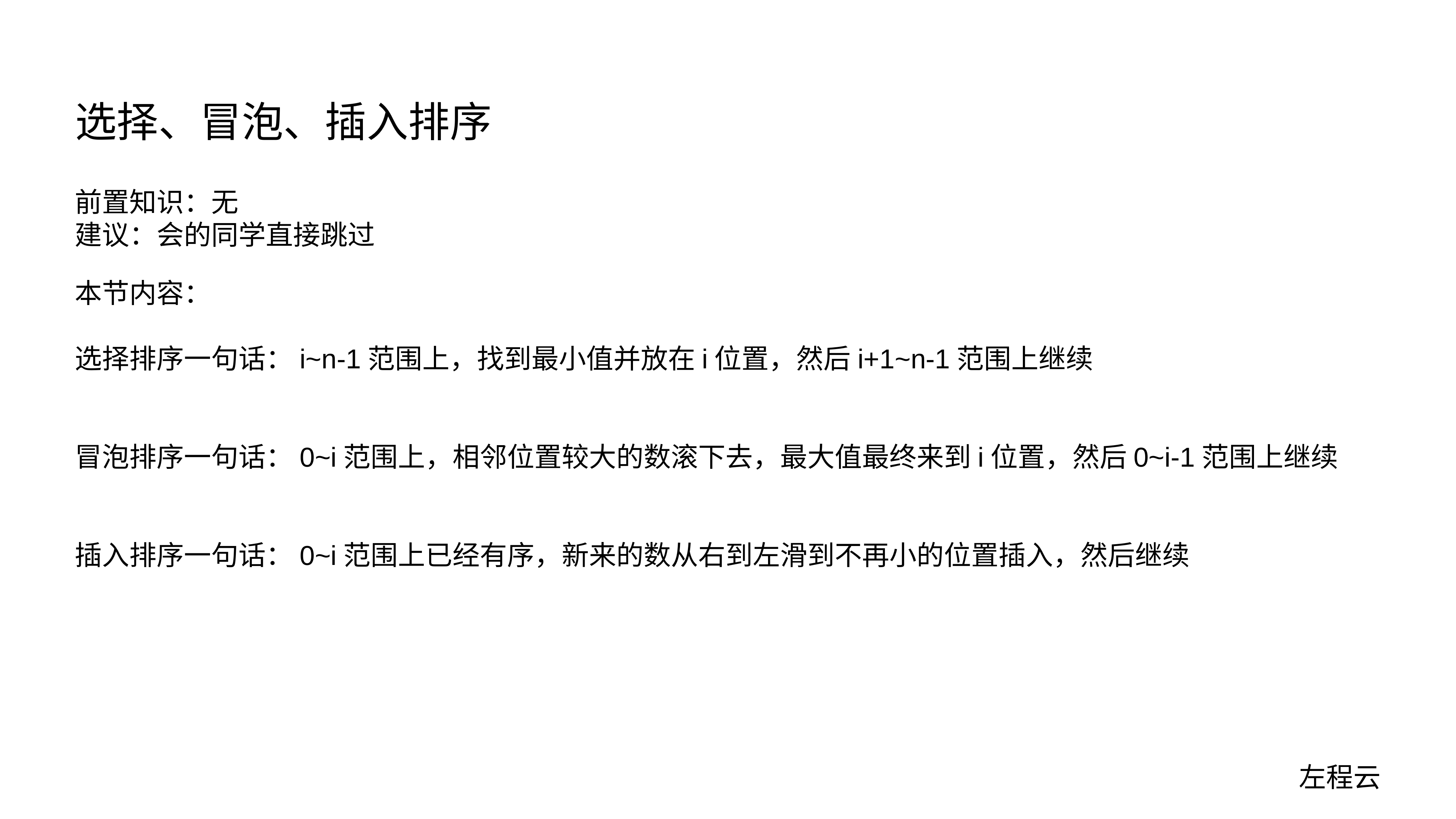

# 选择、冒泡、插入排序
前置知识：无
建议：会的同学直接跳过
本节内容：

选择排序一句话：i~n-1范围上，找到最小值并放在i位置，然后i+1~n-1范围上继续

冒泡排序一句话：0~i范围上，相邻位置较大的数滚下去，最大值最终来到i位置，然后0~i-1范围上继续

插入排序一句话：0~i范围上已经有序，新来的数从右到左滑到不再小的位置插入，然后继续
左程云